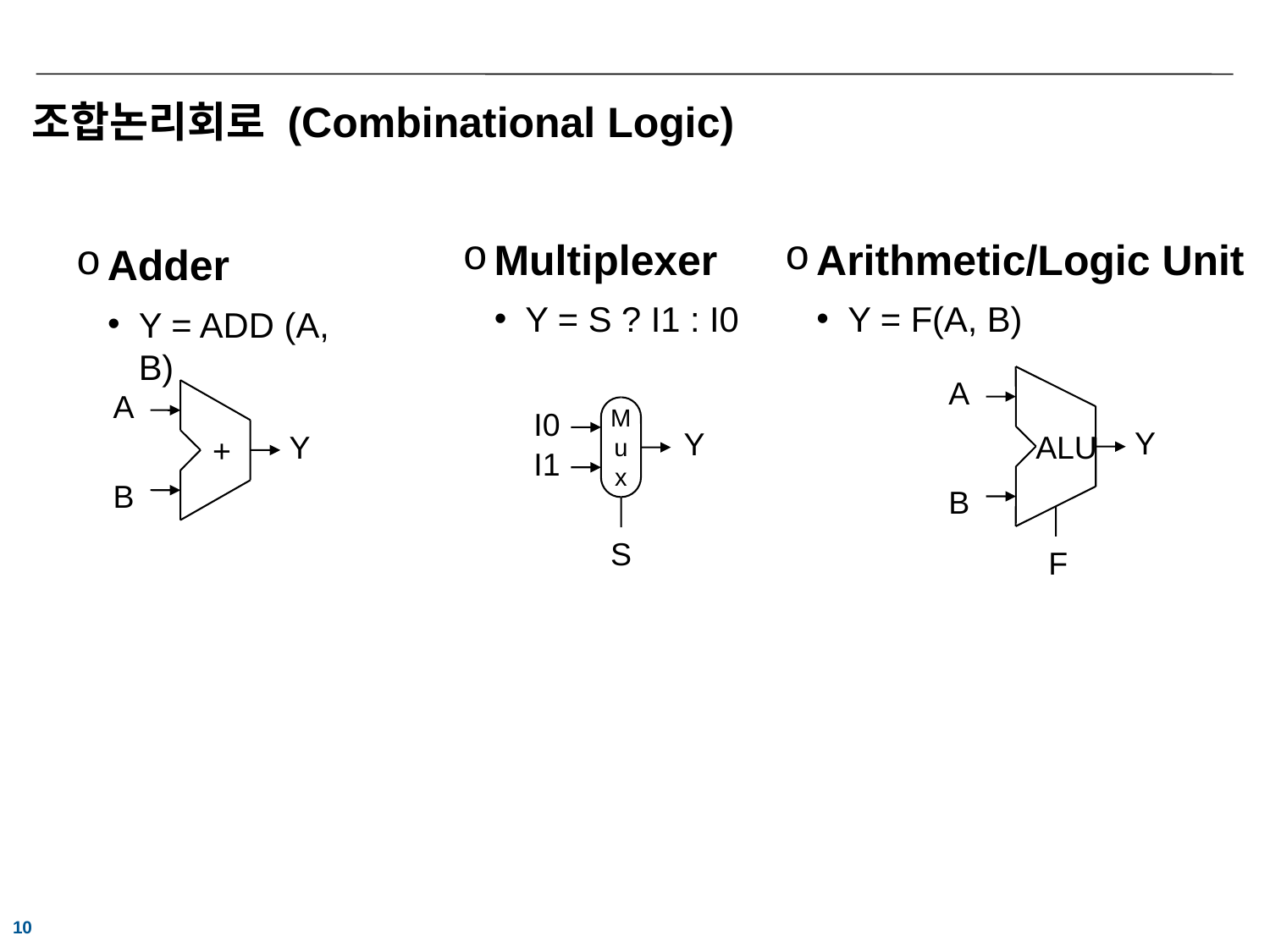

# 조합논리회로 (Combinational Logic)

Multiplexer
Y = S ? I1 : I0
Arithmetic/Logic Unit
Y = F(A, B)
Adder
Y = ADD (A, B)

A

Y

ALU

B

F

A

Y

+

B

M
u
x

I0

Y

I1

S
10